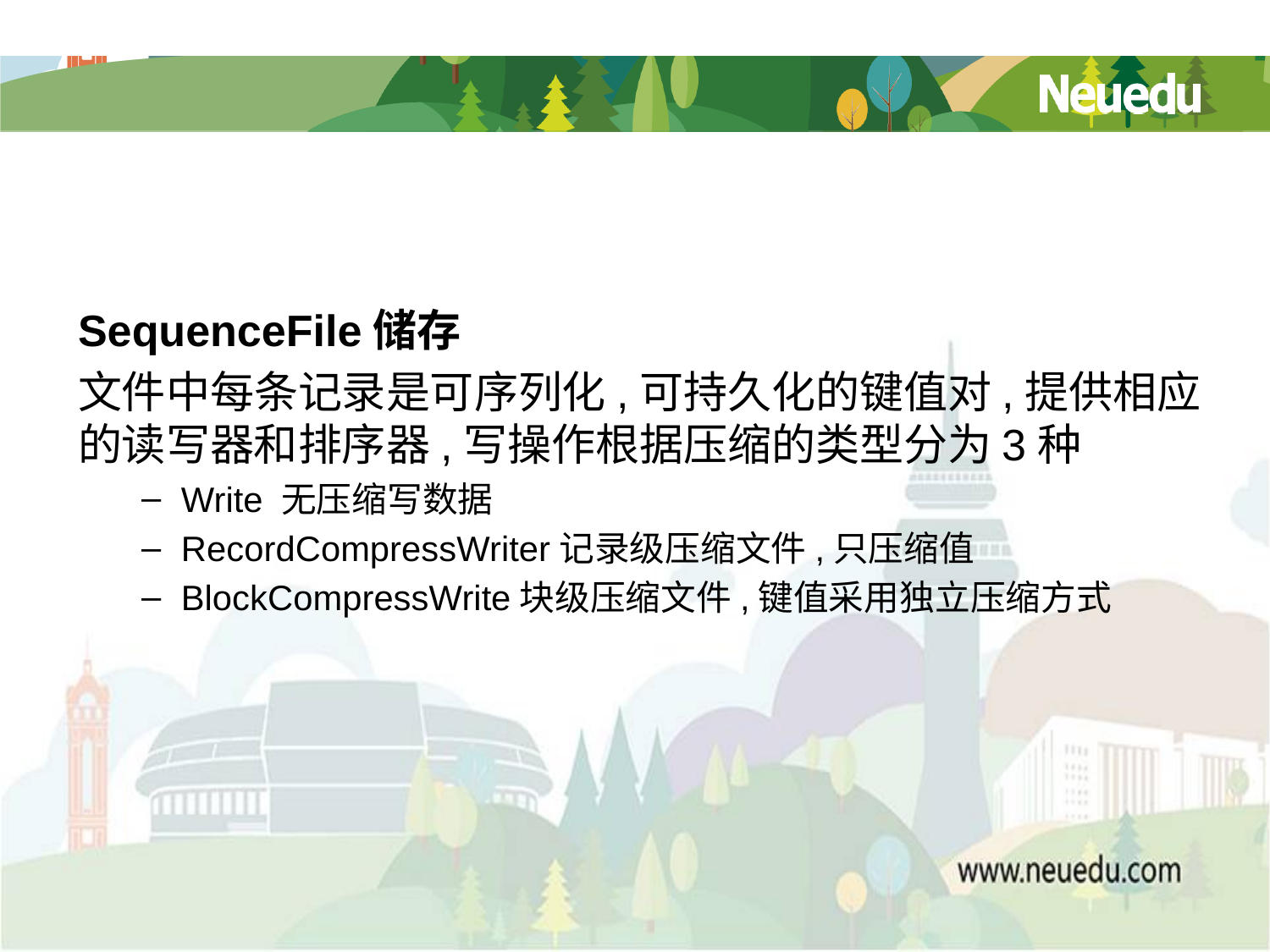

#
SequenceFile储存
文件中每条记录是可序列化,可持久化的键值对,提供相应的读写器和排序器,写操作根据压缩的类型分为3种
Write 无压缩写数据
RecordCompressWriter记录级压缩文件,只压缩值
BlockCompressWrite块级压缩文件,键值采用独立压缩方式